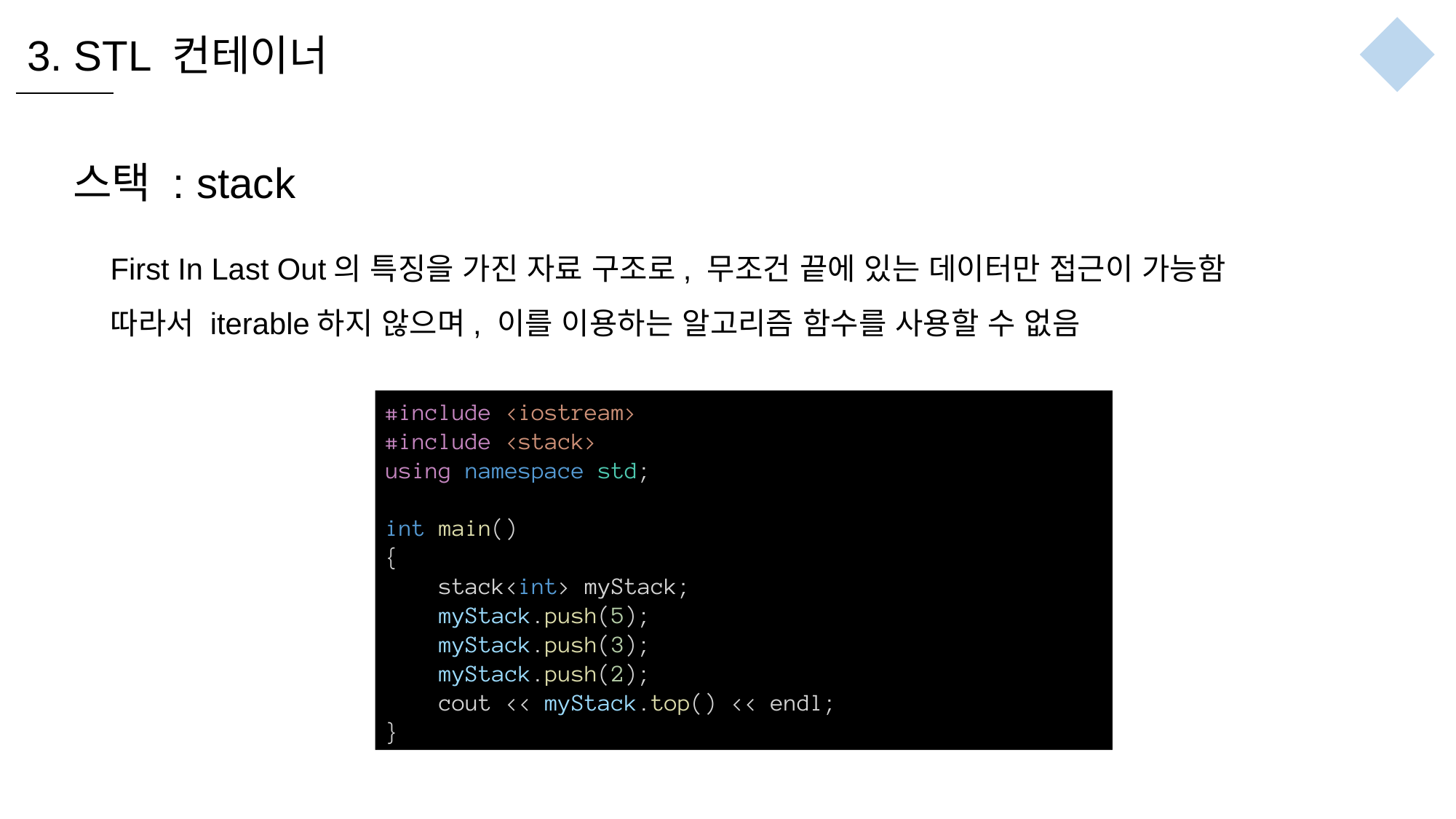

3. STL 컨테이너
스택 : stack
First In Last Out의 특징을 가진 자료 구조로, 무조건 끝에 있는 데이터만 접근이 가능함
따라서 iterable하지 않으며, 이를 이용하는 알고리즘 함수를 사용할 수 없음
#include <iostream>
#include <stack>
using namespace std;
int main()
{
    stack<int> myStack;
    myStack.push(5);
    myStack.push(3);
    myStack.push(2);
    cout << myStack.top() << endl;
}